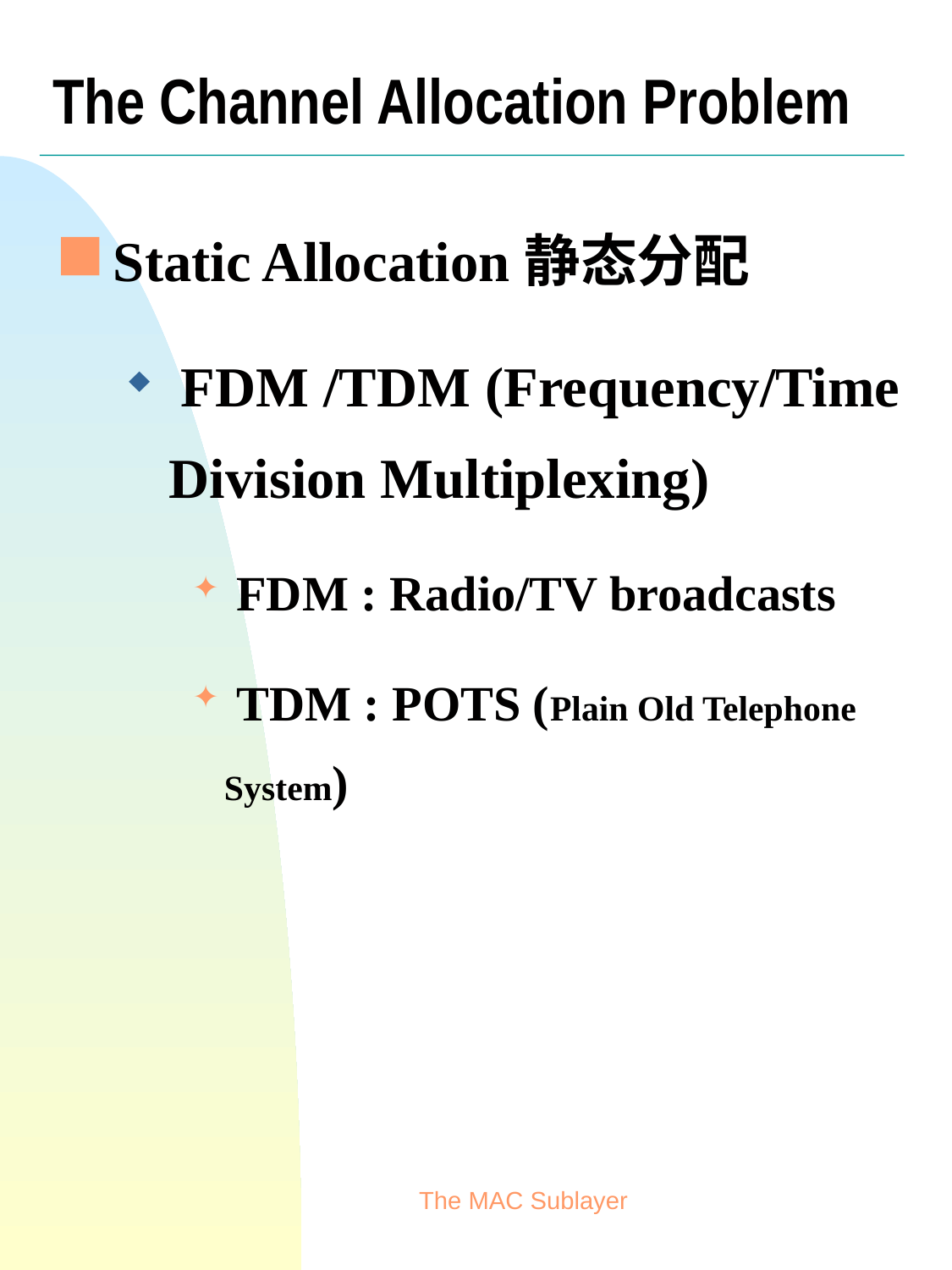

The Channel Allocation Problem

Static Allocation静态分配
 FDM /TDM (Frequency/Time Division Multiplexing)
 FDM : Radio/TV broadcasts
 TDM : POTS (Plain Old Telephone System)

The MAC Sublayer
9